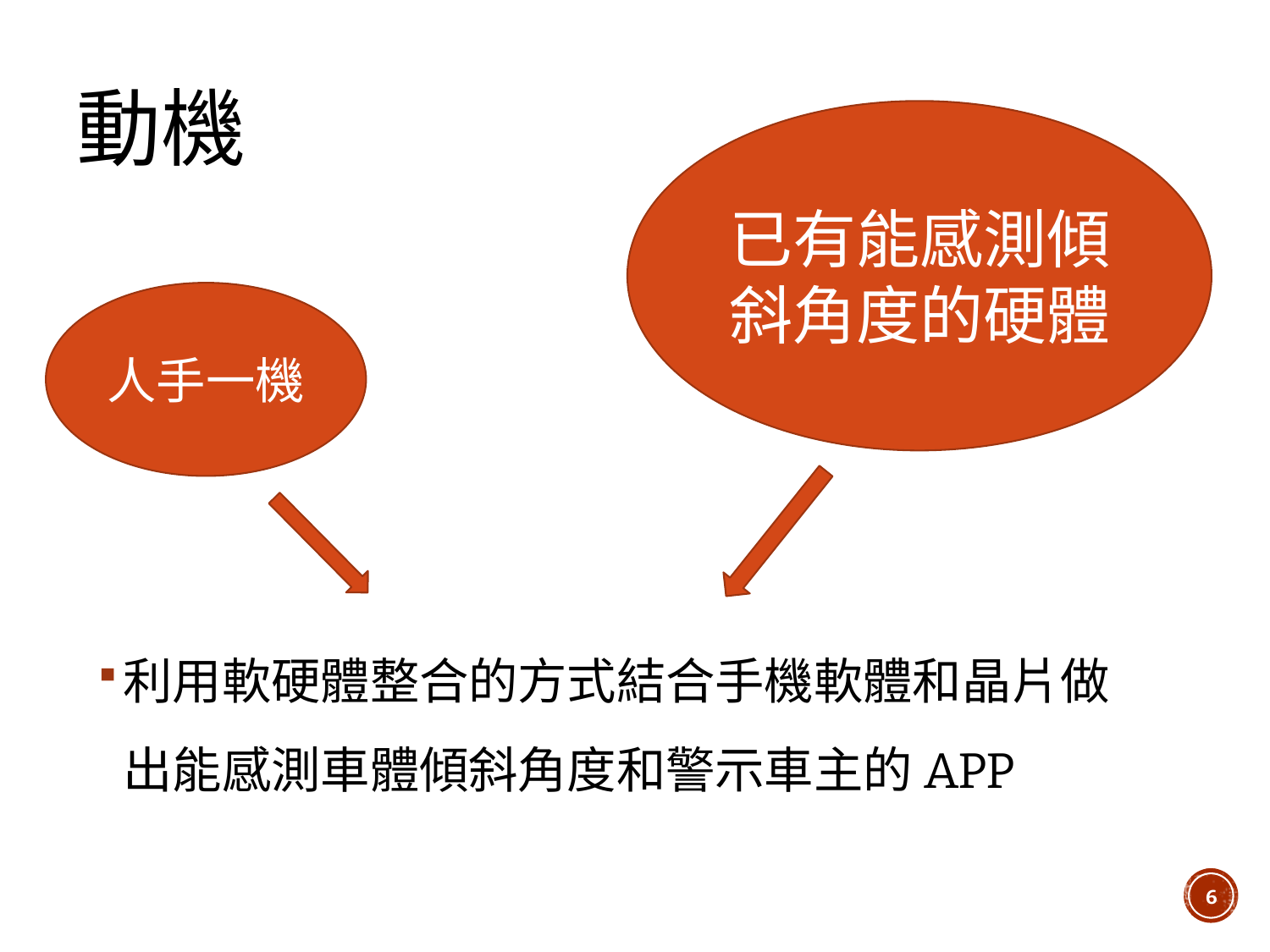

# 動機
已有能感測傾斜角度的硬體
人手一機

利用軟硬體整合的方式結合手機軟體和晶片做出能感測車體傾斜角度和警示車主的APP
6